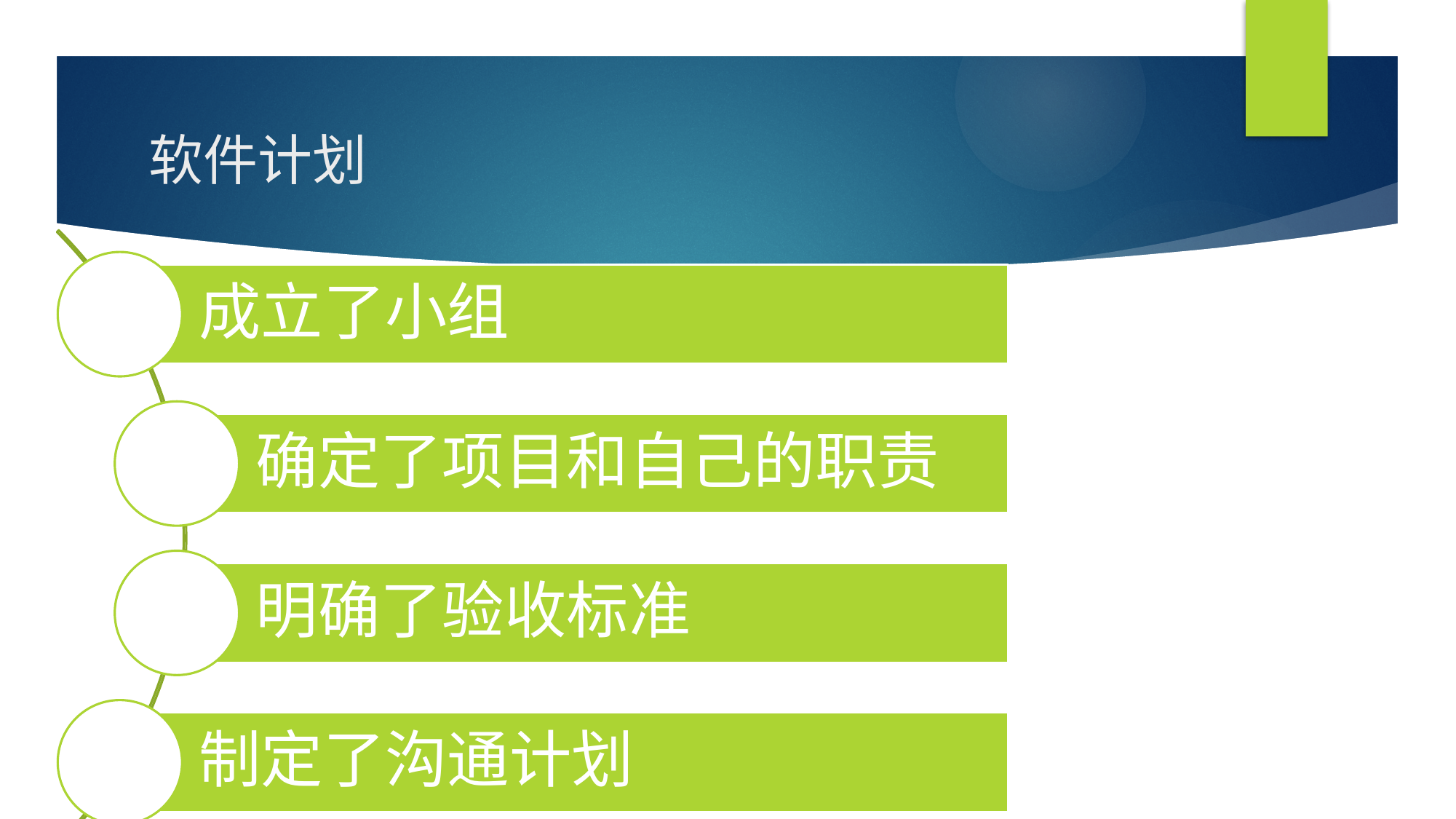

# 软件计划
成立了小组
确定了项目和自己的职责
明确了验收标准
制定了沟通计划